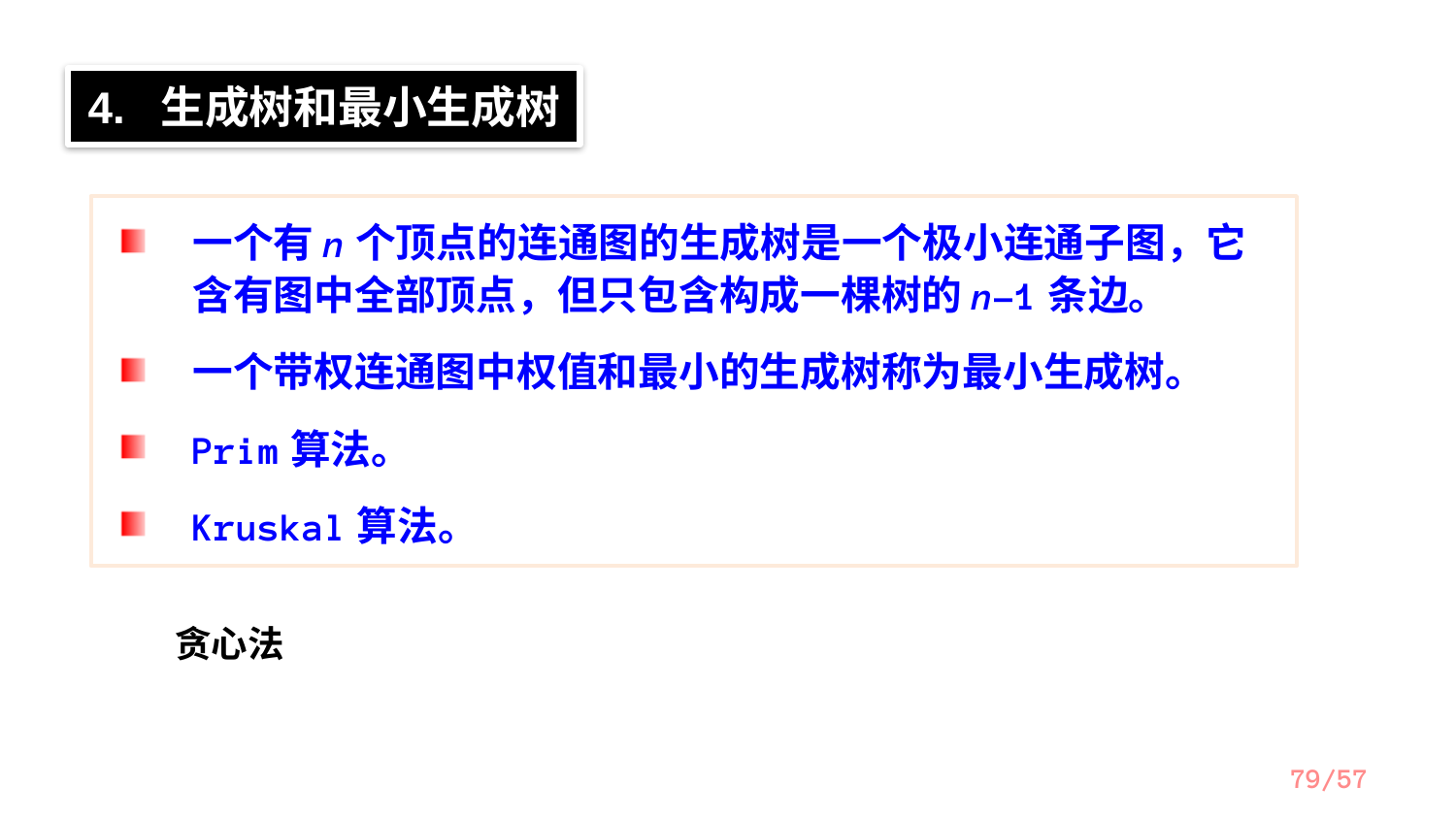

4.  生成树和最小生成树
一个有n个顶点的连通图的生成树是一个极小连通子图，它含有图中全部顶点，但只包含构成一棵树的n-1条边。
一个带权连通图中权值和最小的生成树称为最小生成树。
Prim算法。
Kruskal算法。
贪心法
79/57